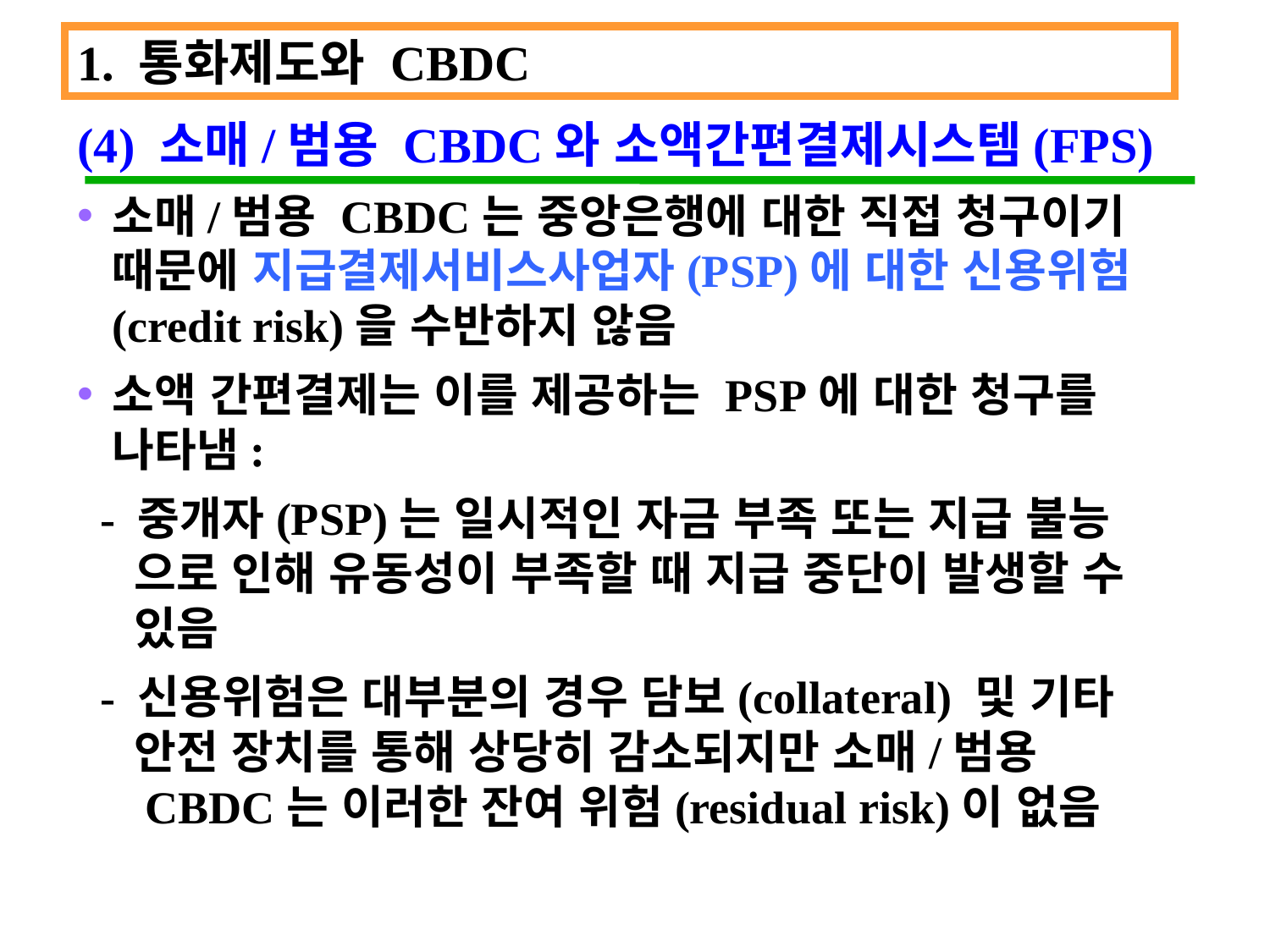

1. 통화제도와 CBDC
(4) 소매/범용 CBDC와 소액간편결제시스템(FPS)
소매/범용 CBDC는 중앙은행에 대한 직접 청구이기 때문에 지급결제서비스사업자(PSP)에 대한 신용위험(credit risk)을 수반하지 않음
소액 간편결제는 이를 제공하는 PSP에 대한 청구를 나타냄:
  - 중개자(PSP)는 일시적인 자금 부족 또는 지급 불능  	    으로 인해 유동성이 부족할 때 지급 중단이 발생할 수 	    있음
  - 신용위험은 대부분의 경우 담보(collateral) 및 기타 	    안전 장치를 통해 상당히 감소되지만 소매/범용 	   	    CBDC는 이러한 잔여 위험(residual risk)이 없음